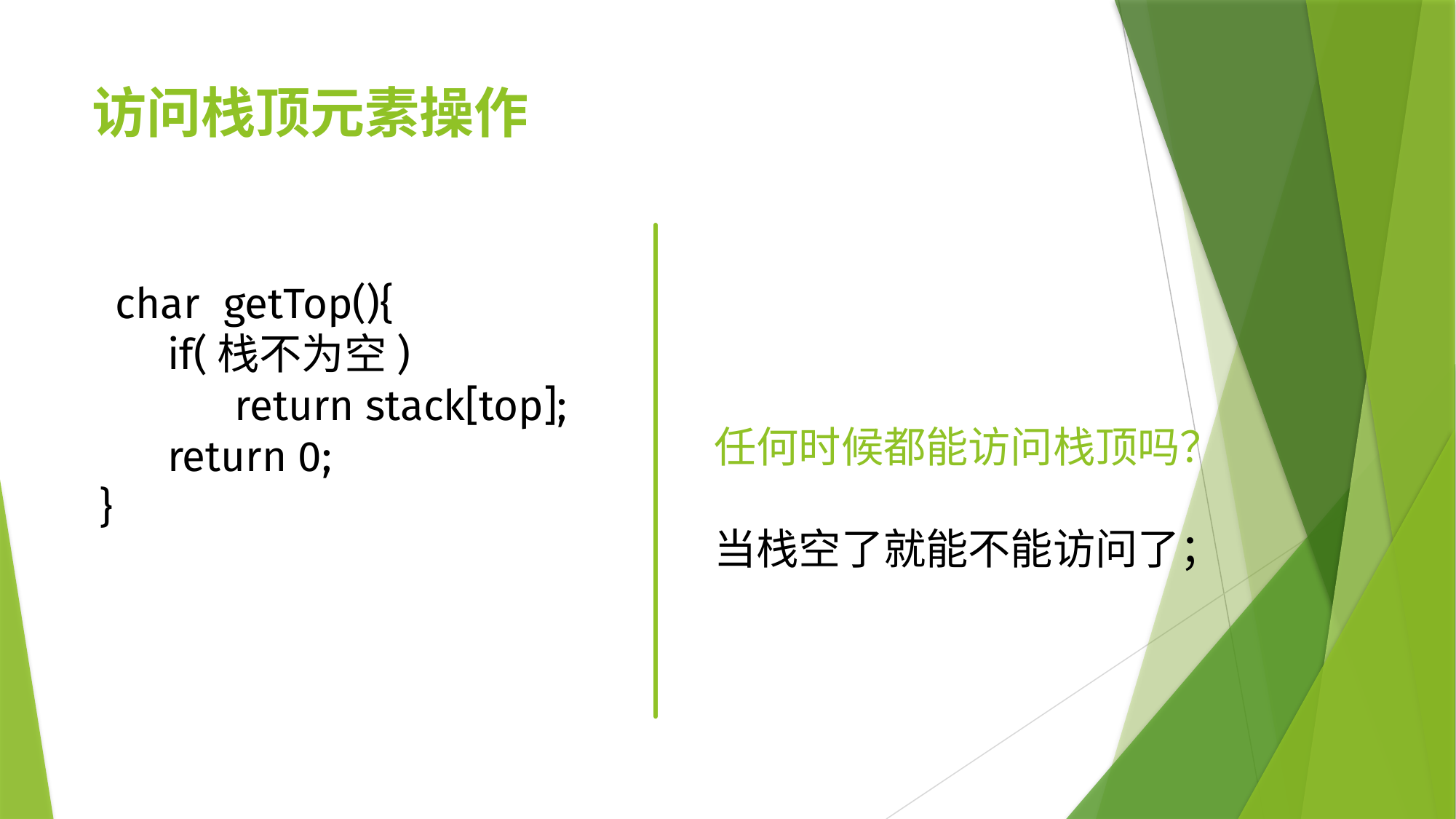

# 访问栈顶元素操作
           getTop(){
      if(栈不为空)
            return stack[top];
      return 0;
}
char
任何时候都能访问栈顶吗？
当栈空了就能不能访问了；